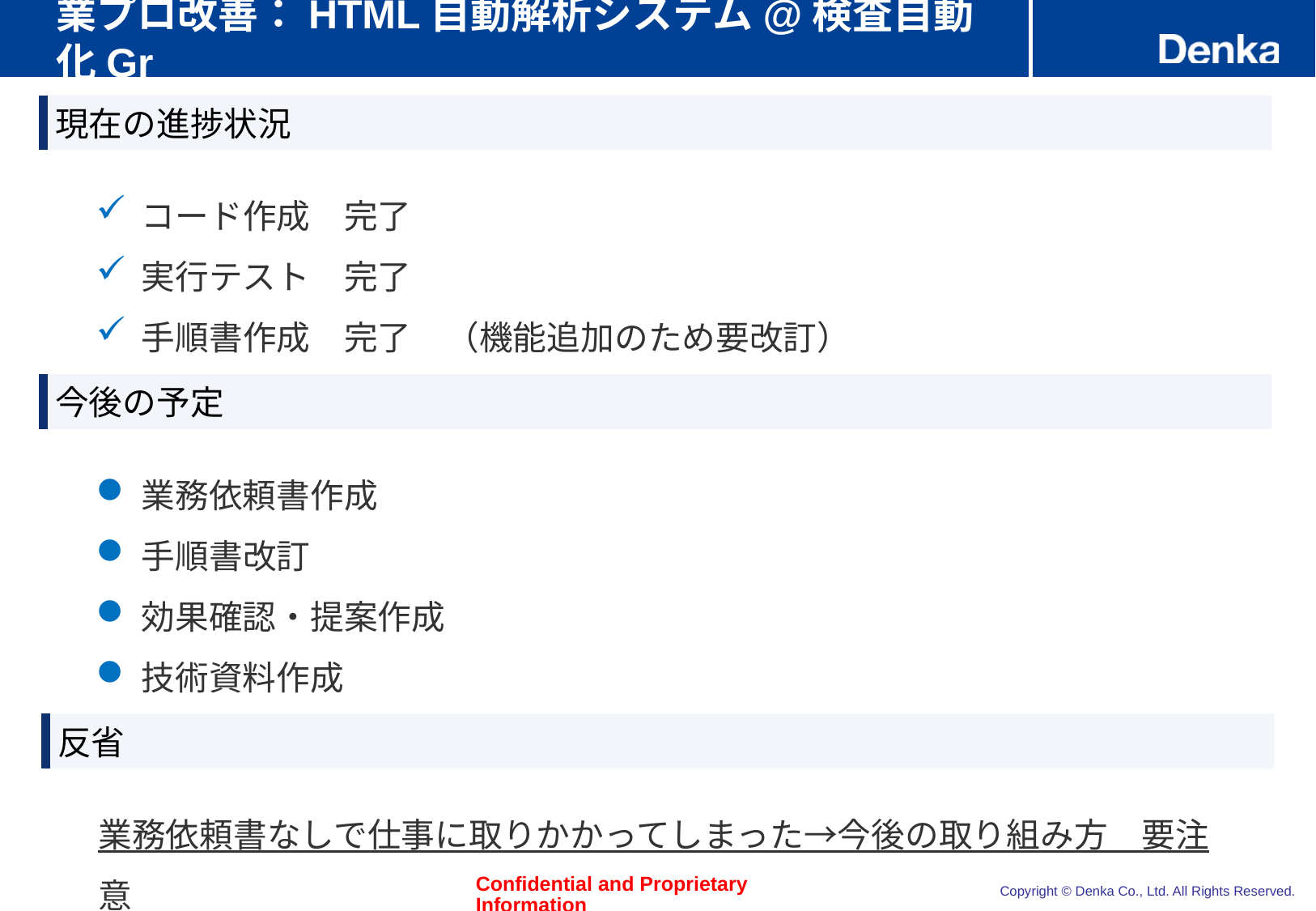

# 業プロ改善：HTML自動解析システム@検査自動化Gr
現在の進捗状況

コード作成　完了
実行テスト　完了
手順書作成　完了　（機能追加のため要改訂）
今後の予定

業務依頼書作成
手順書改訂
効果確認・提案作成
技術資料作成
反省

業務依頼書なしで仕事に取りかかってしまった→今後の取り組み方　要注意